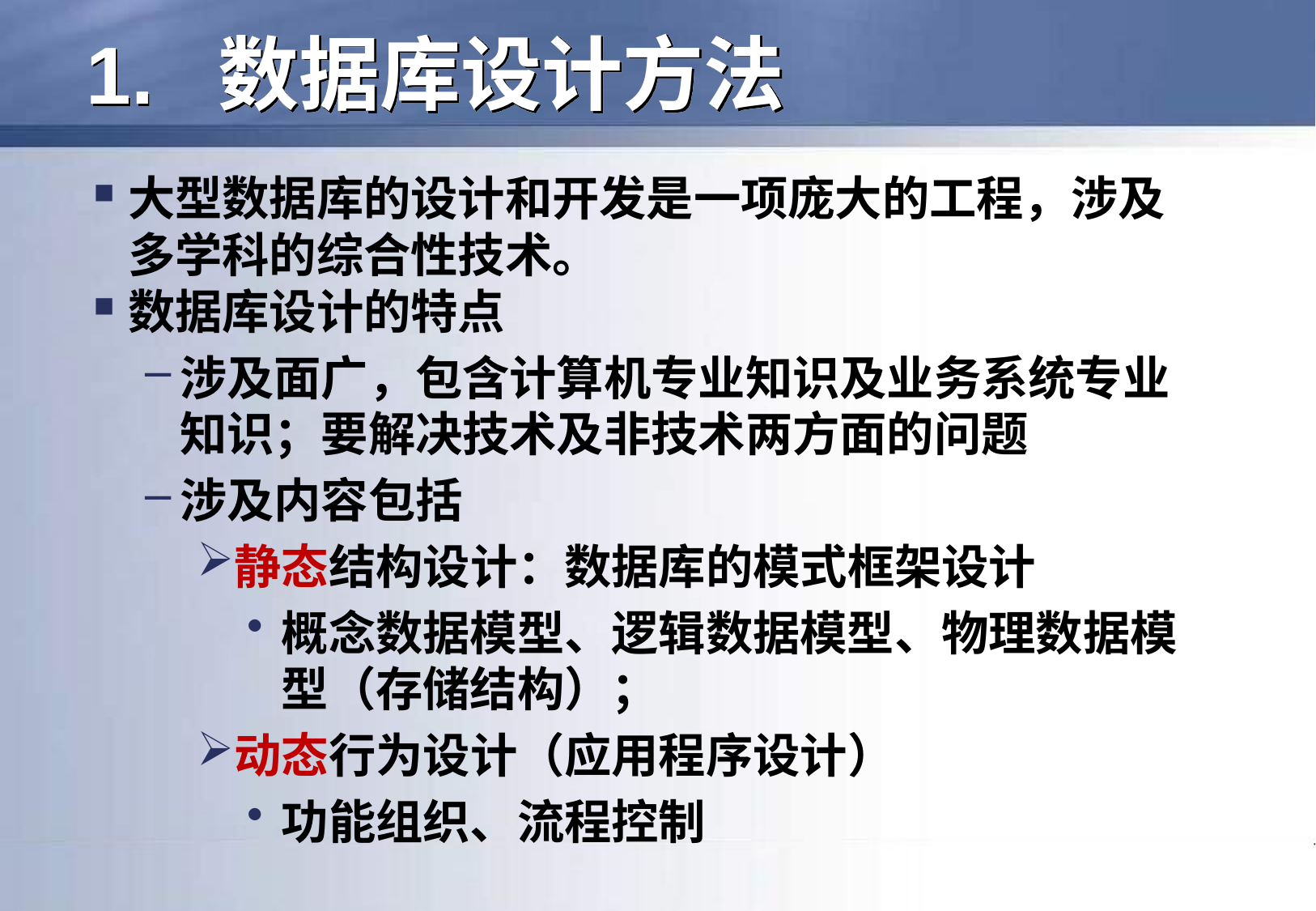

# 1.  数据库设计方法
大型数据库的设计和开发是一项庞大的工程，涉及多学科的综合性技术。
数据库设计的特点
涉及面广，包含计算机专业知识及业务系统专业知识；要解决技术及非技术两方面的问题
涉及内容包括
静态结构设计：数据库的模式框架设计
概念数据模型、逻辑数据模型、物理数据模型（存储结构）；
动态行为设计（应用程序设计）
功能组织、流程控制
4